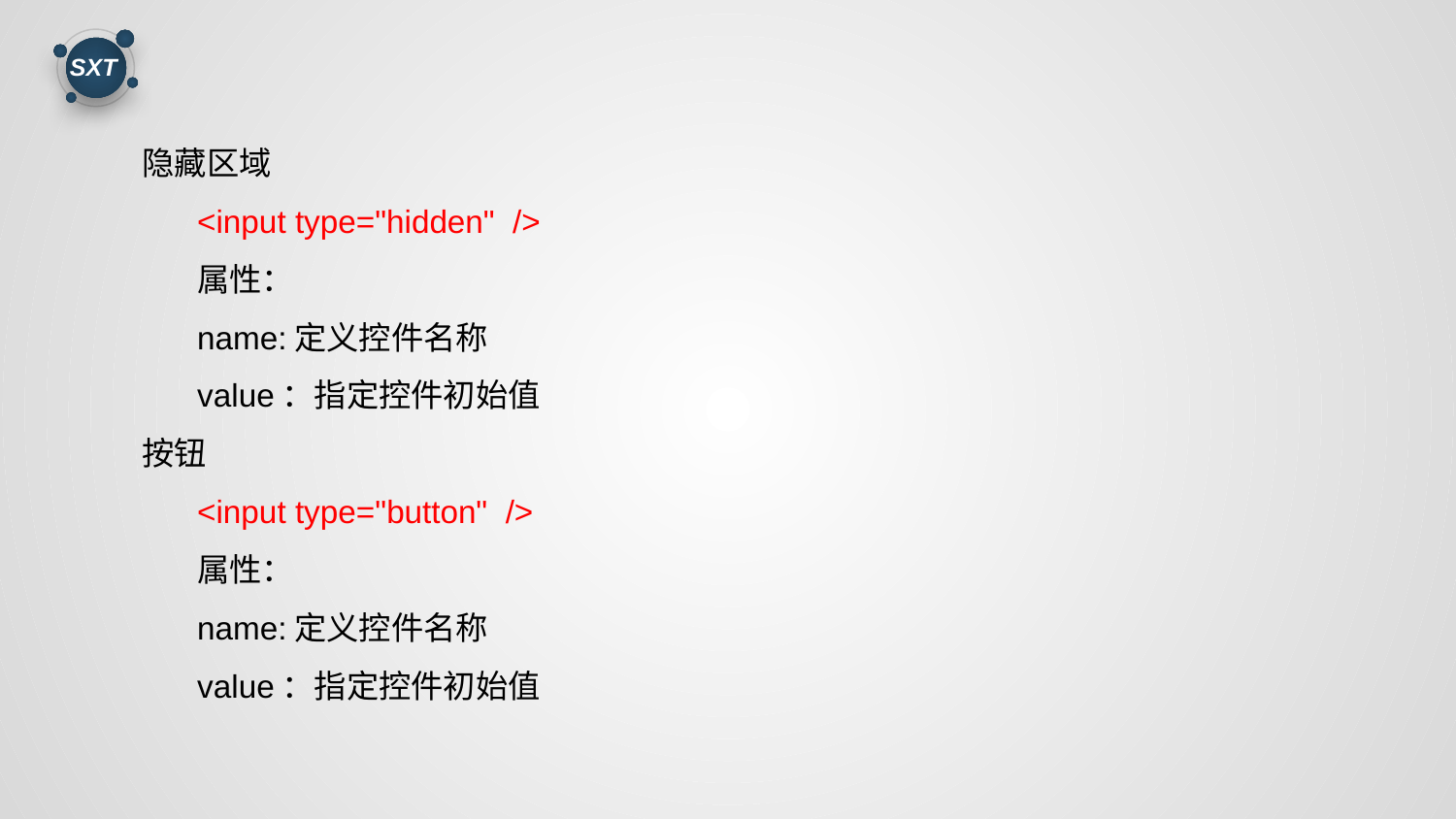

隐藏区域
<input type="hidden"  />
属性：
name:定义控件名称
value：指定控件初始值
按钮
<input type="button"  />
属性：
name:定义控件名称
value：指定控件初始值